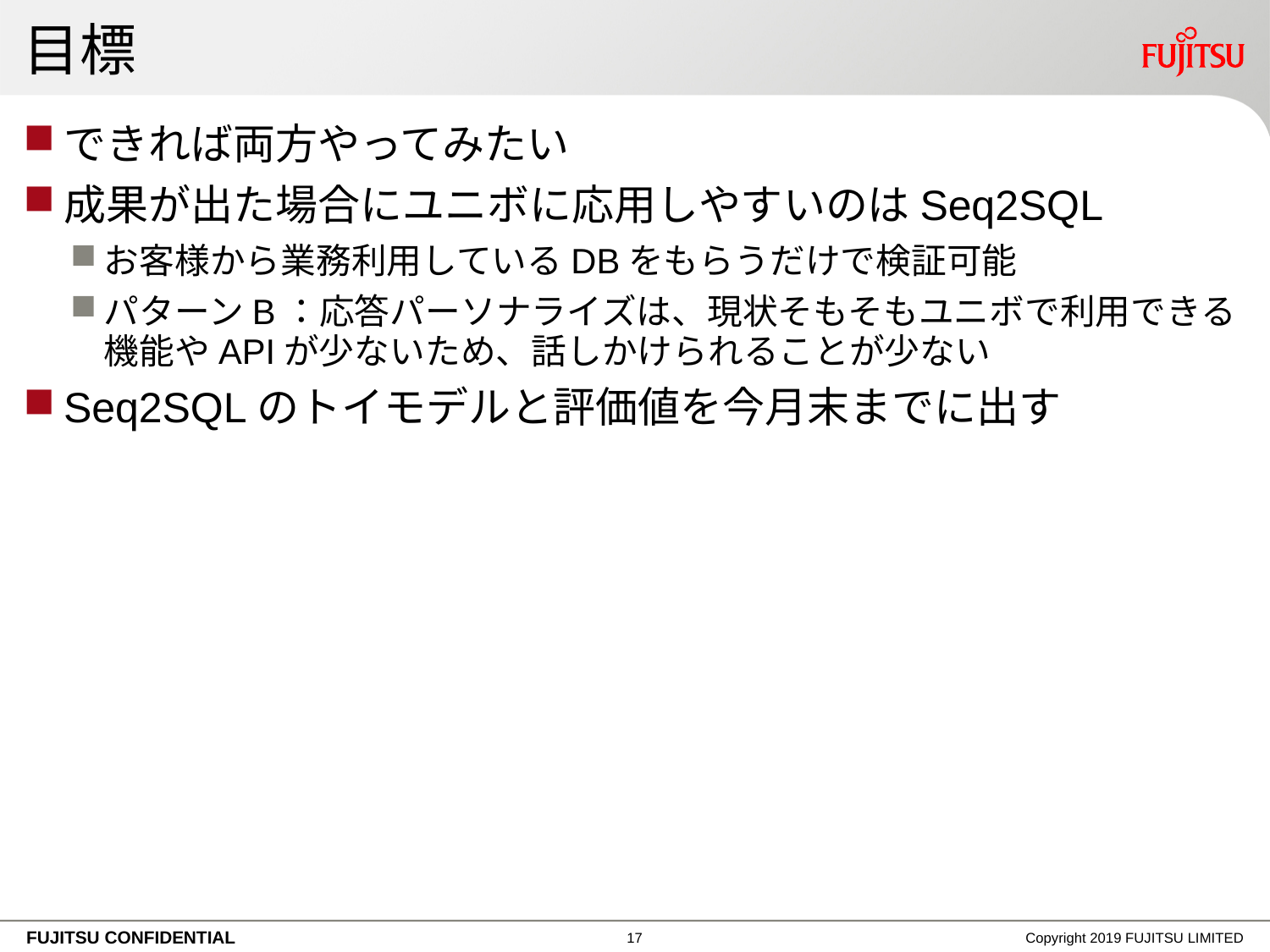

# 目標
できれば両方やってみたい
成果が出た場合にユニボに応用しやすいのはSeq2SQL
お客様から業務利用しているDBをもらうだけで検証可能
パターンB：応答パーソナライズは、現状そもそもユニボで利用できる機能やAPIが少ないため、話しかけられることが少ない
Seq2SQLのトイモデルと評価値を今月末までに出す
17
Copyright 2019 FUJITSU LIMITED